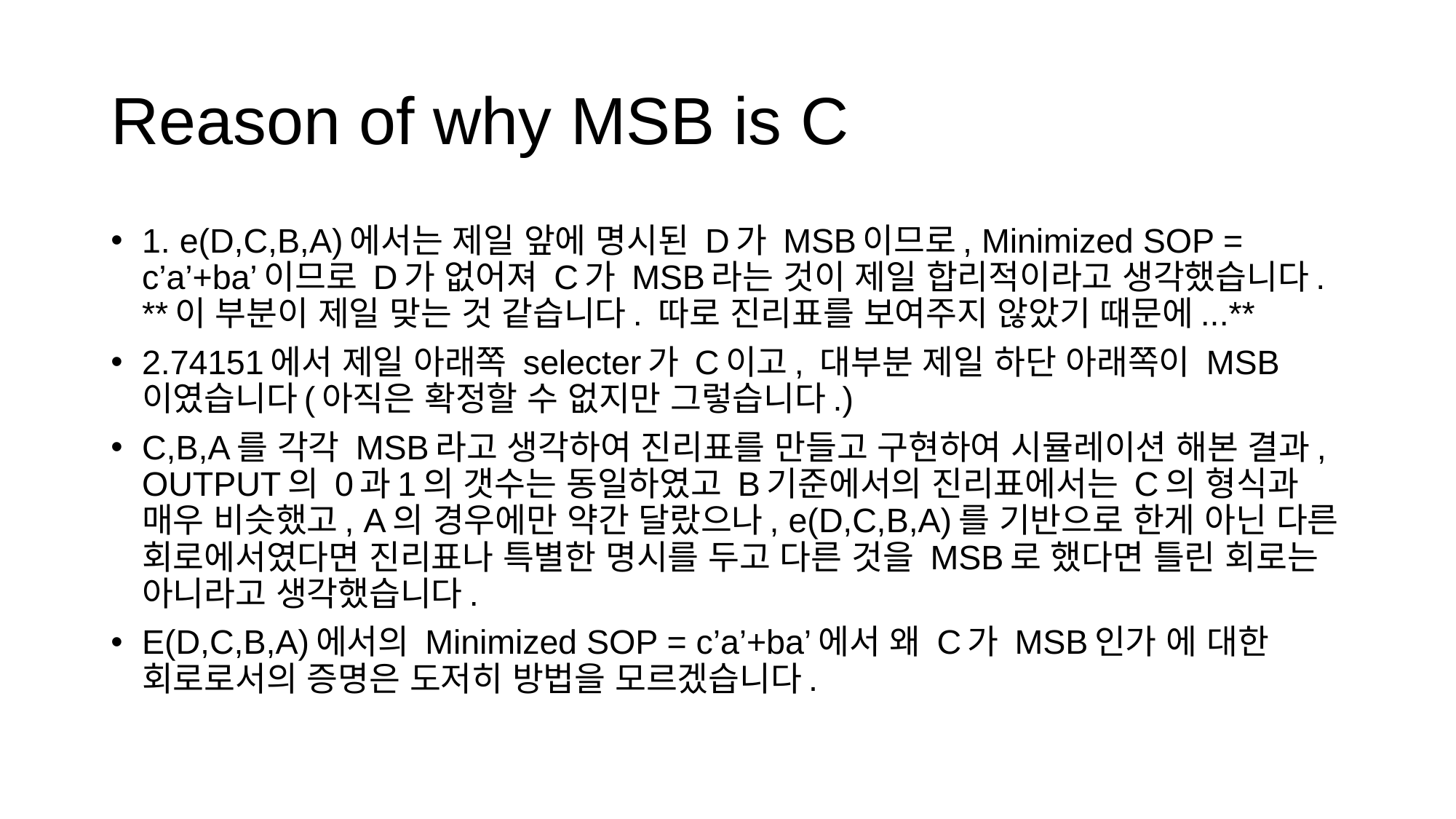

# Reason of why MSB is C
1. e(D,C,B,A)에서는 제일 앞에 명시된 D가 MSB이므로, Minimized SOP = c’a’+ba’이므로 D가 없어져 C가 MSB라는 것이 제일 합리적이라고 생각했습니다. **이 부분이 제일 맞는 것 같습니다. 따로 진리표를 보여주지 않았기 때문에...**
2.74151에서 제일 아래쪽 selecter가 C이고, 대부분 제일 하단 아래쪽이 MSB이였습니다(아직은 확정할 수 없지만 그렇습니다.)
C,B,A를 각각 MSB라고 생각하여 진리표를 만들고 구현하여 시뮬레이션 해본 결과, OUTPUT의 0과1의 갯수는 동일하였고 B기준에서의 진리표에서는 C의 형식과 매우 비슷했고, A의 경우에만 약간 달랐으나, e(D,C,B,A)를 기반으로 한게 아닌 다른 회로에서였다면 진리표나 특별한 명시를 두고 다른 것을 MSB로 했다면 틀린 회로는 아니라고 생각했습니다.
E(D,C,B,A)에서의 Minimized SOP = c’a’+ba’에서 왜 C가 MSB인가 에 대한 회로로서의 증명은 도저히 방법을 모르겠습니다.